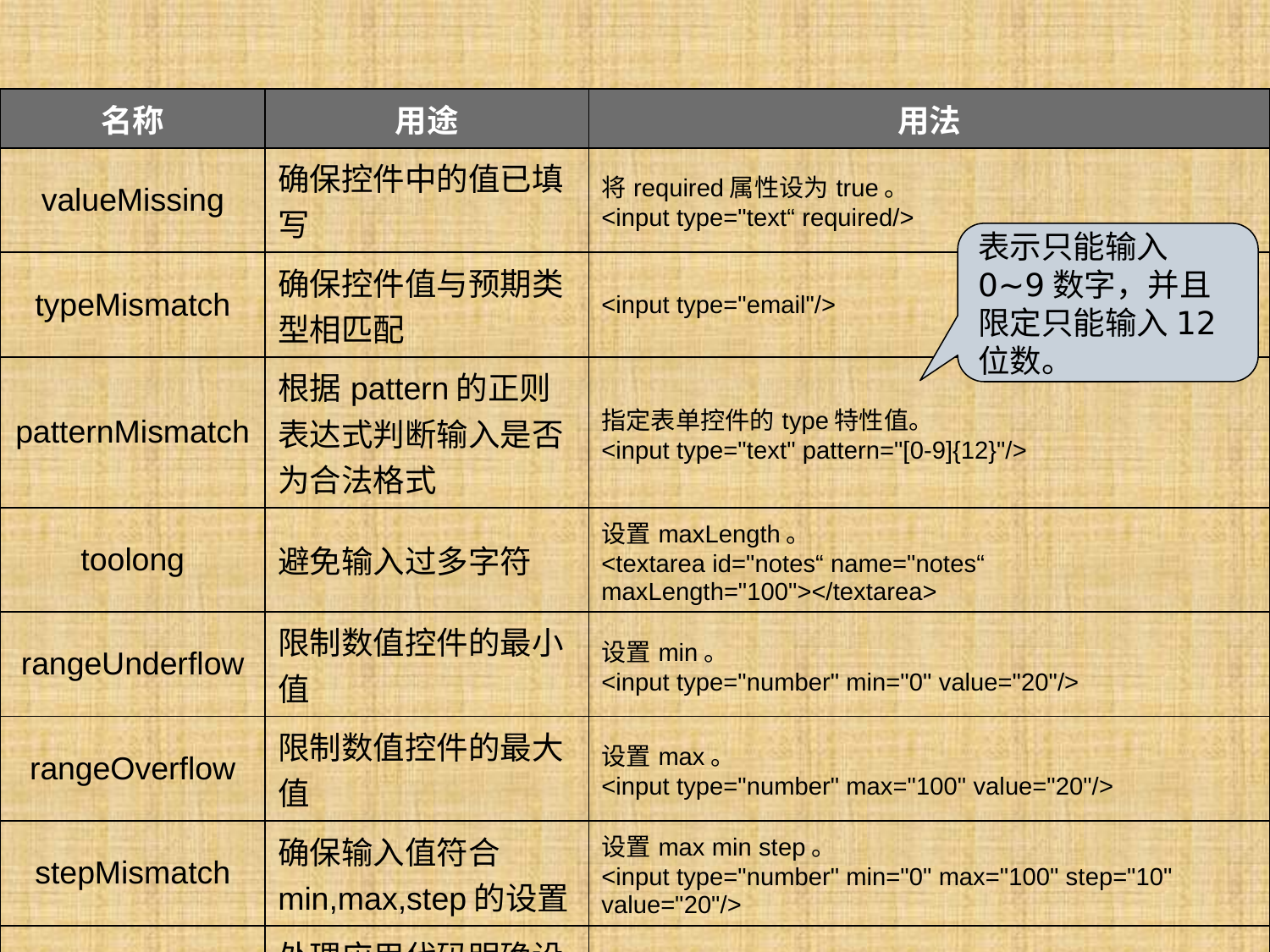

| 名称 | 用途 | 用法 |
| --- | --- | --- |
| valueMissing | 确保控件中的值已填写 | 将required属性设为true。 <input type="text“ required/> |
| typeMismatch | 确保控件值与预期类型相匹配 | <input type="email"/> |
| patternMismatch | 根据pattern的正则表达式判断输入是否为合法格式 | 指定表单控件的type特性值。 <input type="text" pattern="[0-9]{12}"/> |
| toolong | 避免输入过多字符 | 设置maxLength。 <textarea id="notes“ name="notes“ maxLength="100"></textarea> |
| rangeUnderflow | 限制数值控件的最小值 | 设置min。 <input type="number" min="0" value="20"/> |
| rangeOverflow | 限制数值控件的最大值 | 设置max。 <input type="number" max="100" value="20"/> |
| stepMismatch | 确保输入值符合min,max,step的设置 | 设置max min step。 <input type="number" min="0" max="100" step="10" value="20"/> |
| customError | 处理应用代码明确设置能计算产生错误 | 例如验证两次输入的密码是否一致 |
表示只能输入0~9数字，并且限定只能输入12位数。